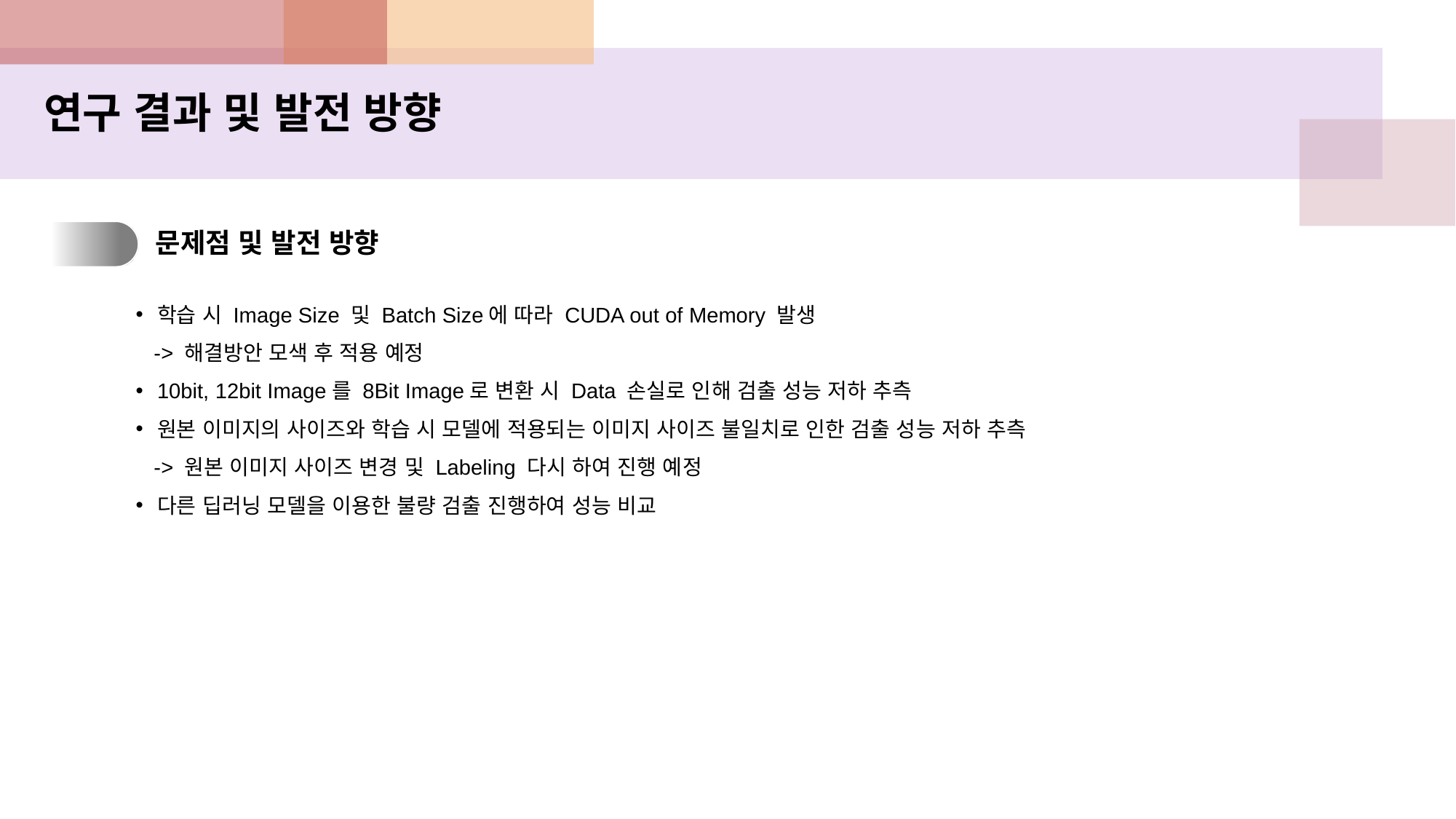

연구 결과 및 발전 방향

2.
문제점 및 발전 방향
학습 시 Image Size 및 Batch Size에 따라 CUDA out of Memory 발생
   -> 해결방안 모색 후 적용 예정
10bit, 12bit Image를 8Bit Image로 변환 시 Data 손실로 인해 검출 성능 저하 추측
원본 이미지의 사이즈와 학습 시 모델에 적용되는 이미지 사이즈 불일치로 인한 검출 성능 저하 추측
   -> 원본 이미지 사이즈 변경 및 Labeling 다시 하여 진행 예정
다른 딥러닝 모델을 이용한 불량 검출 진행하여 성능 비교